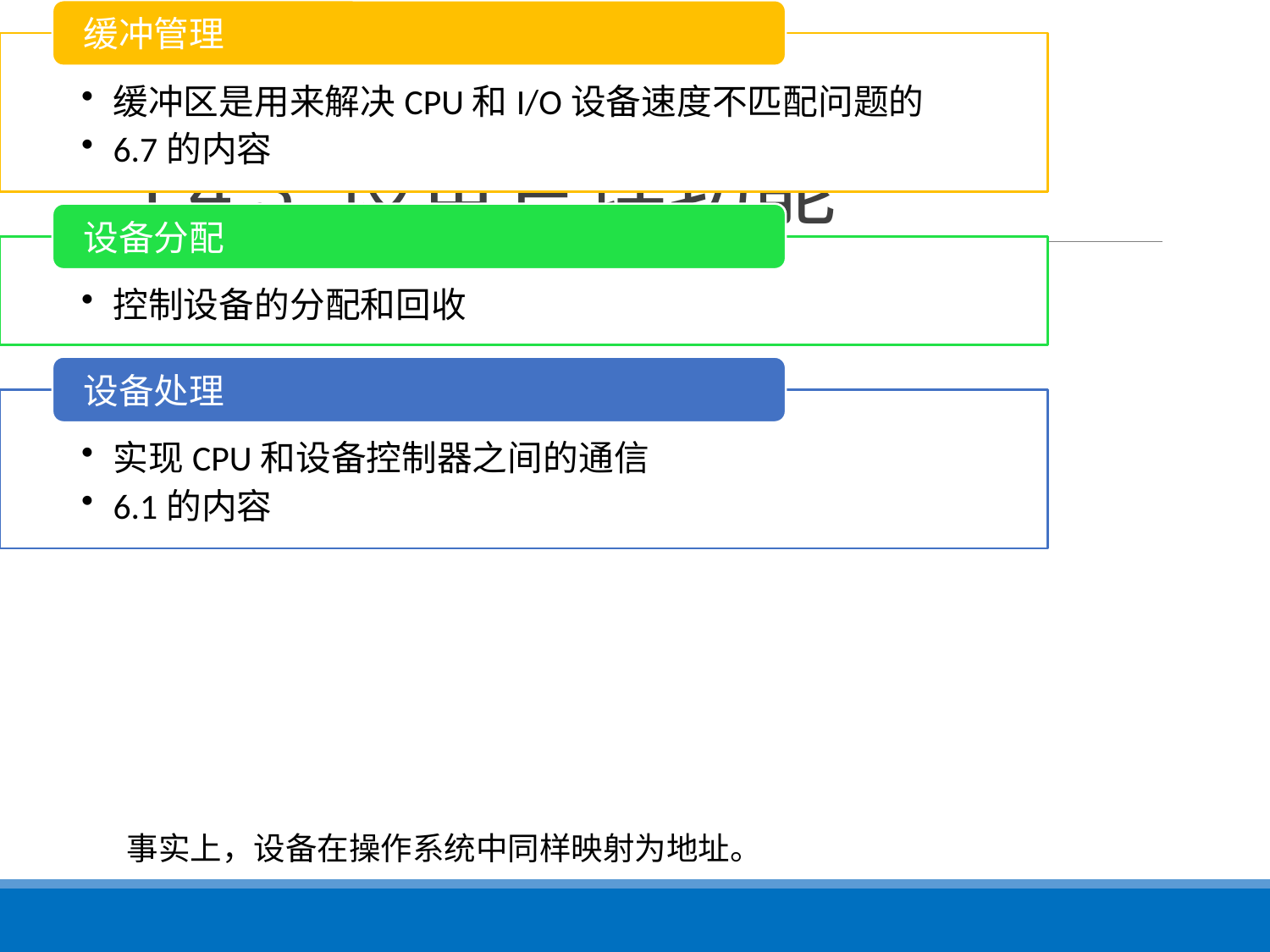

# 1.4.3 设备管理功能
缓冲区是用来解决CPU和I/O设备速度不匹配问题的
6.7的内容
缓冲管理
控制设备的分配和回收
设备分配
实现CPU和设备控制器之间的通信
6.1的内容
设备处理
事实上，设备在操作系统中同样映射为地址。